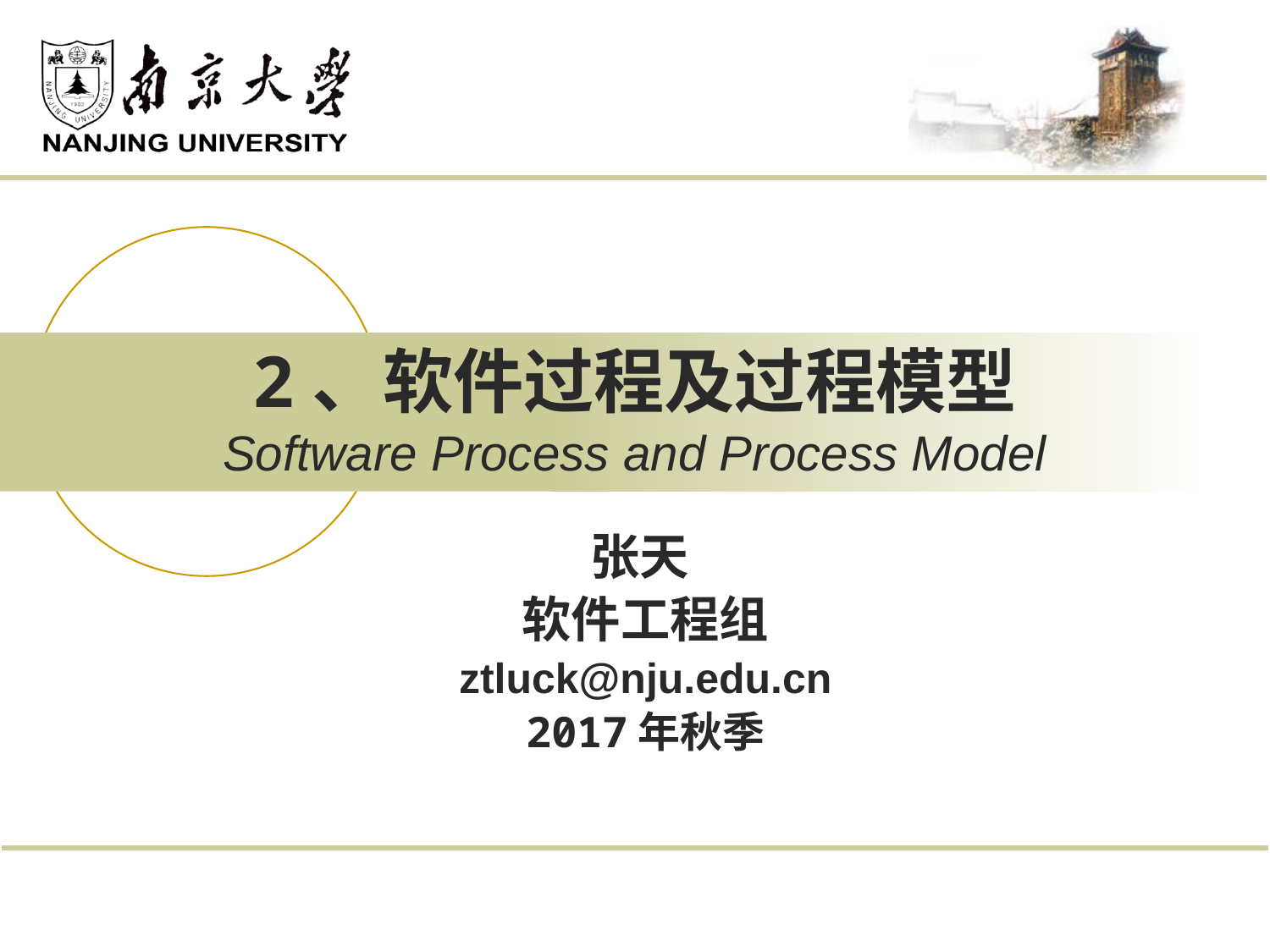

# 2、软件过程及过程模型 Software Process and Process Model
张天
软件工程组
ztluck@nju.edu.cn
2017年秋季